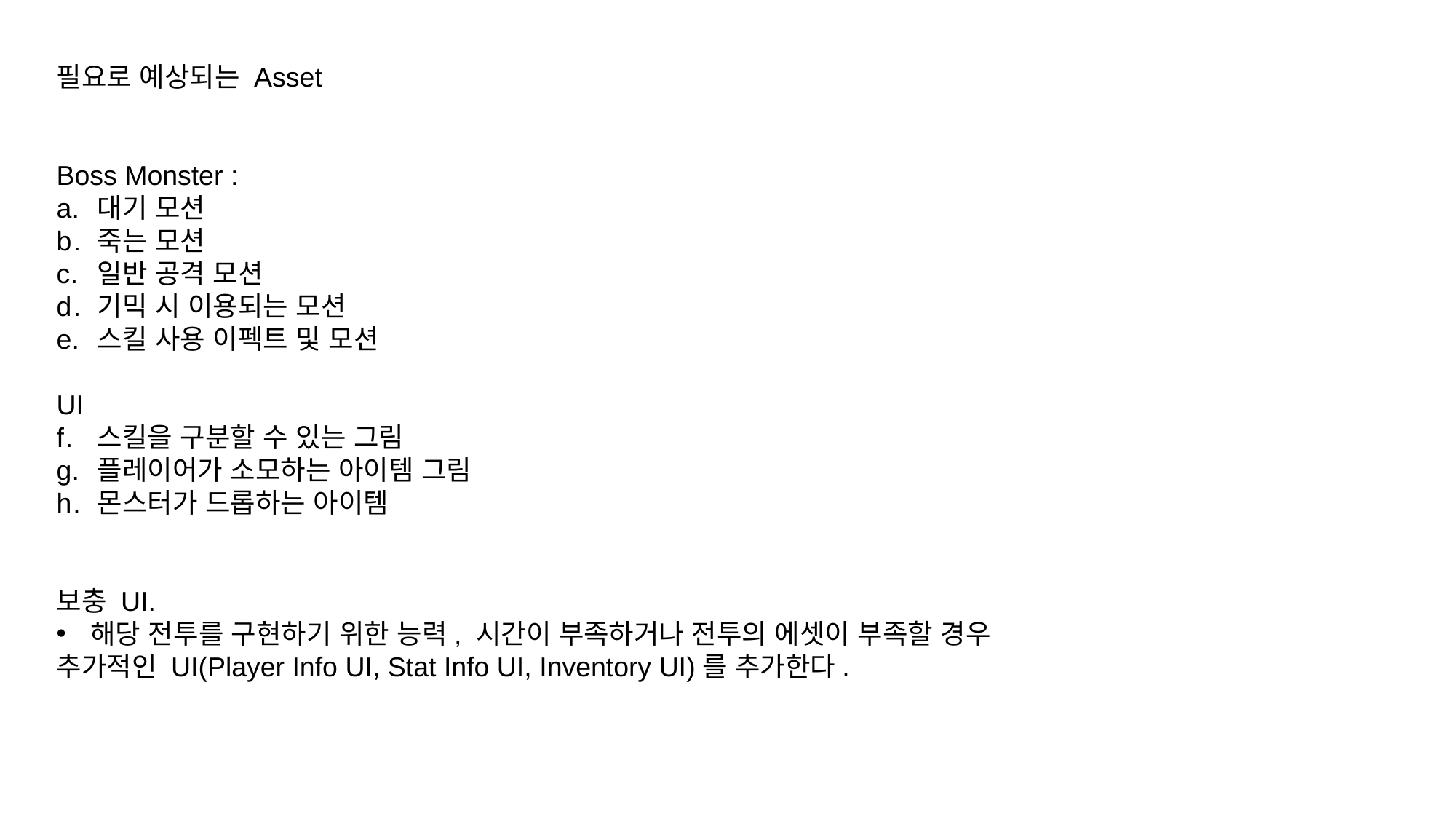

필요로 예상되는 Asset

Boss Monster :
대기 모션
죽는 모션
일반 공격 모션
기믹 시 이용되는 모션
스킬 사용 이펙트 및 모션

UI
스킬을 구분할 수 있는 그림
플레이어가 소모하는 아이템 그림
몬스터가 드롭하는 아이템

보충 UI.
해당 전투를 구현하기 위한 능력, 시간이 부족하거나 전투의 에셋이 부족할 경우
추가적인 UI(Player Info UI, Stat Info UI, Inventory UI)를 추가한다.